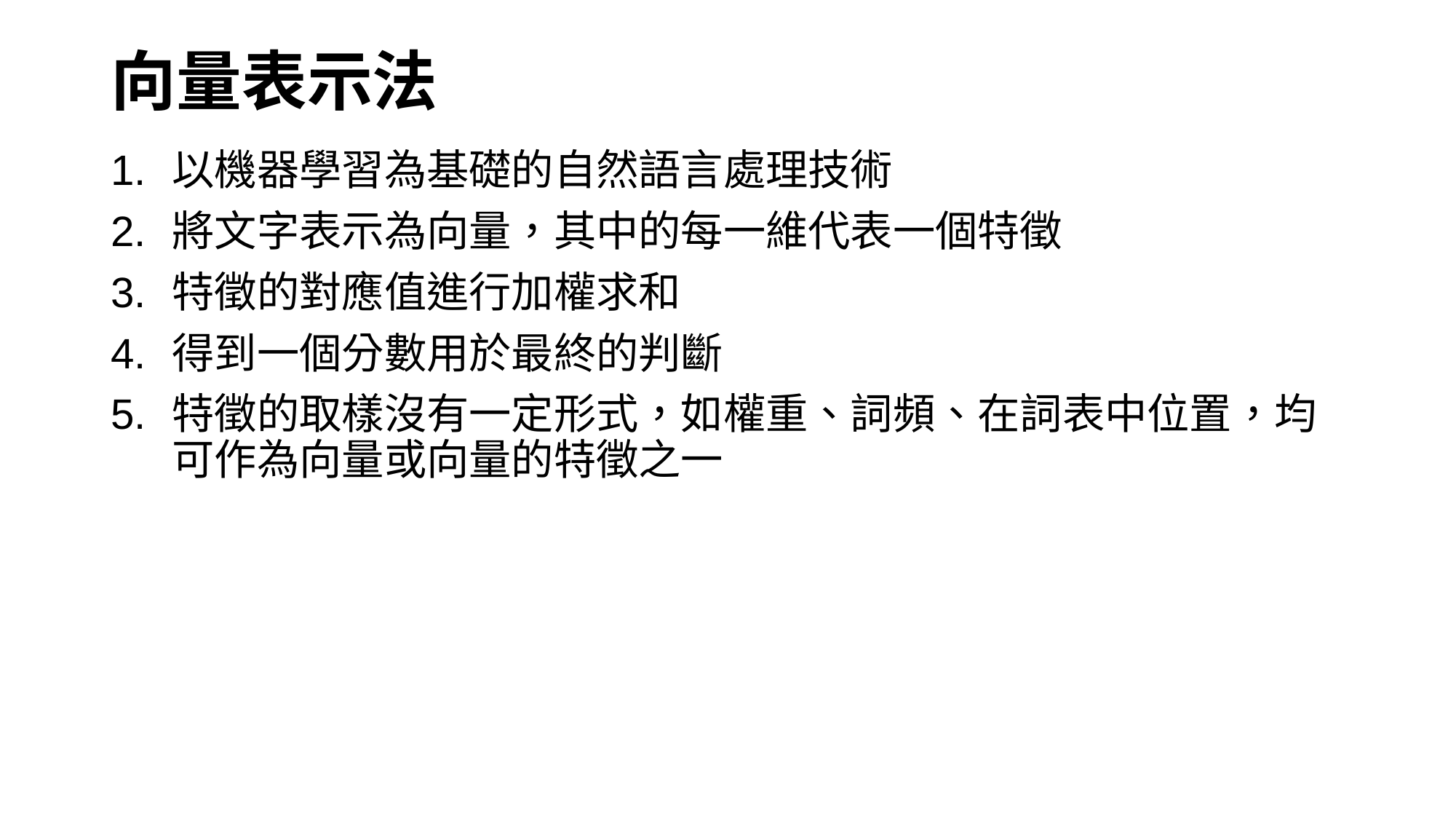

# 向量表示法
以機器學習為基礎的自然語言處理技術
將文字表示為向量，其中的每一維代表一個特徵
特徵的對應值進行加權求和
得到一個分數用於最終的判斷
特徵的取樣沒有一定形式，如權重、詞頻、在詞表中位置，均可作為向量或向量的特徵之一